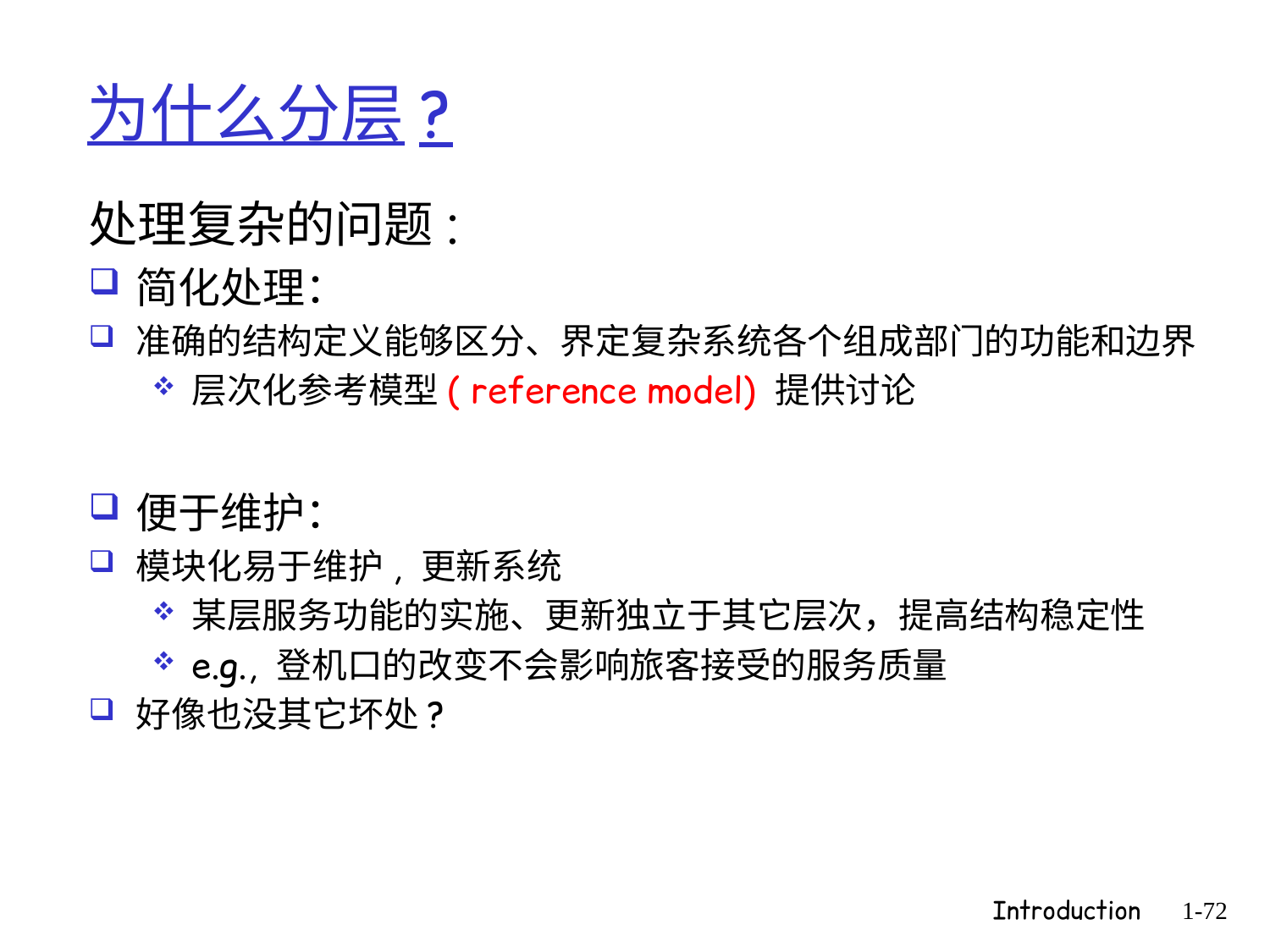

# 为什么分层?
处理复杂的问题:
简化处理：
准确的结构定义能够区分、界定复杂系统各个组成部门的功能和边界
层次化参考模型( reference model) 提供讨论

便于维护：
模块化易于维护, 更新系统
某层服务功能的实施、更新独立于其它层次，提高结构稳定性
e.g., 登机口的改变不会影响旅客接受的服务质量
好像也没其它坏处?
 Introduction
1-72